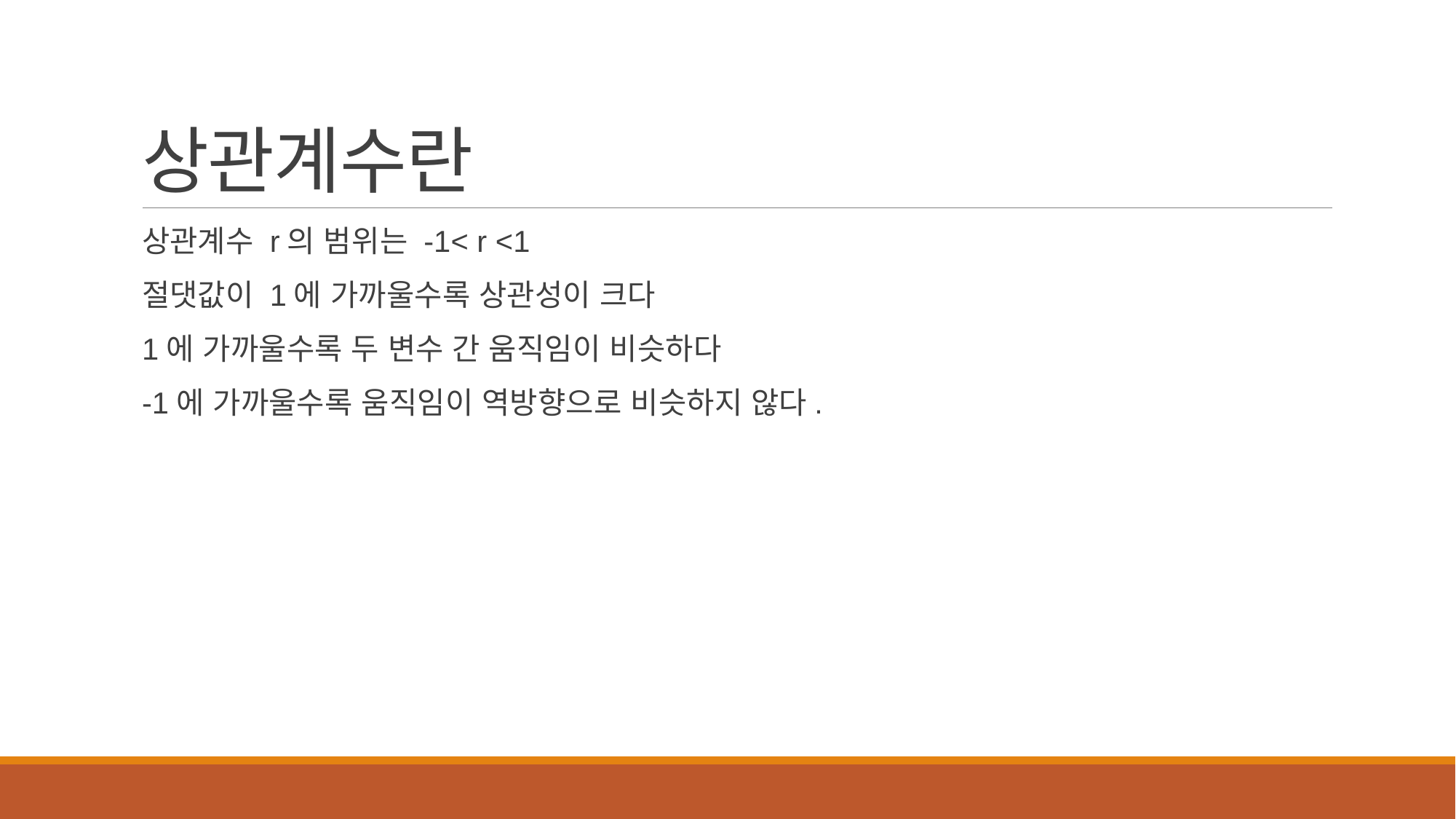

# 상관계수란
상관계수 r의 범위는 -1< r <1
절댓값이 1에 가까울수록 상관성이 크다
1에 가까울수록 두 변수 간 움직임이 비슷하다
-1에 가까울수록 움직임이 역방향으로 비슷하지 않다.